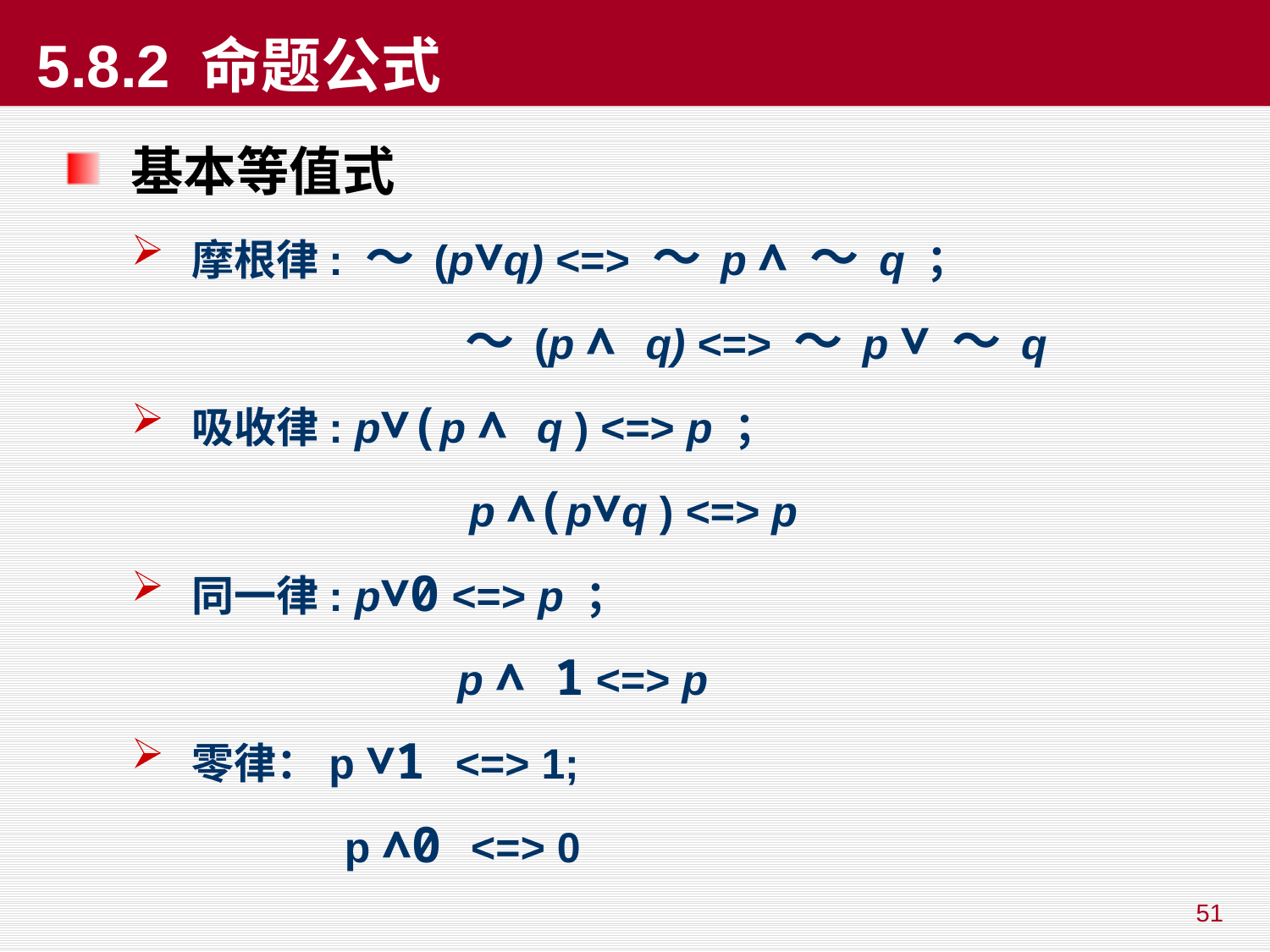

# 5.8.2 命题公式
基本等值式
摩根律: ～ (p∨q) <=> ～ p ∧ ～ q ；
			 ～ (p ∧ q) <=> ～ p ∨ ～ q
吸收律: p∨(p ∧ q ) <=> p ；
			  p ∧(p∨q ) <=> p
同一律: p∨0 <=> p ；
			 p ∧ 1 <=> p
零律：p ∨1 <=> 1;
                  p ∧0 <=> 0
51